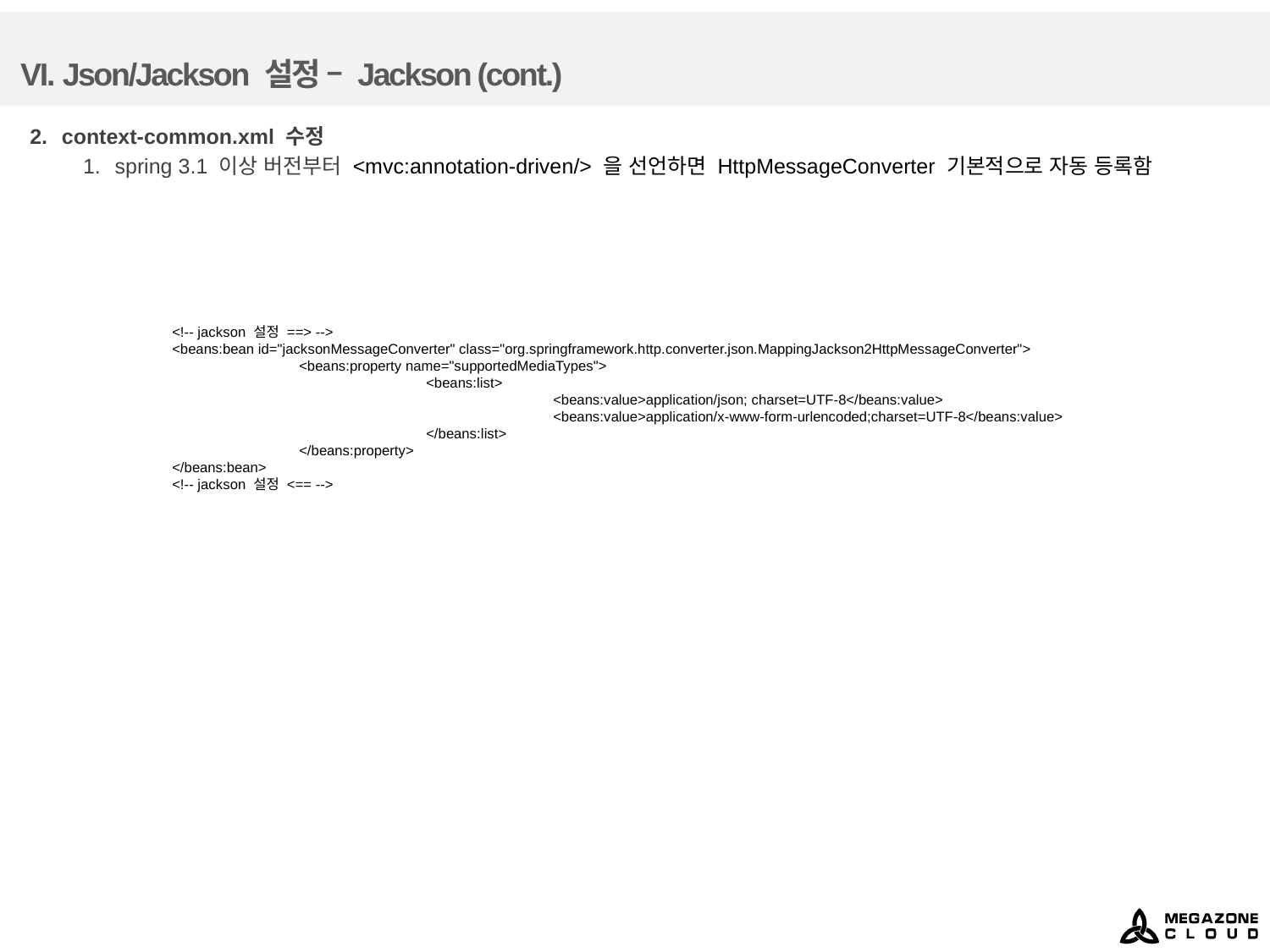

# VI. Json/Jackson 설정 – Jackson (cont.)
context-common.xml 수정
spring 3.1 이상 버전부터 <mvc:annotation-driven/> 을 선언하면 HttpMessageConverter 기본적으로 자동 등록함
	<!-- jackson 설정 ==> -->
	<beans:bean id="jacksonMessageConverter" class="org.springframework.http.converter.json.MappingJackson2HttpMessageConverter">
		<beans:property name="supportedMediaTypes">
			<beans:list>
				<beans:value>application/json; charset=UTF-8</beans:value>
				<beans:value>application/x-www-form-urlencoded;charset=UTF-8</beans:value>
			</beans:list>
		</beans:property>
	</beans:bean>
	<!-- jackson 설정 <== -->